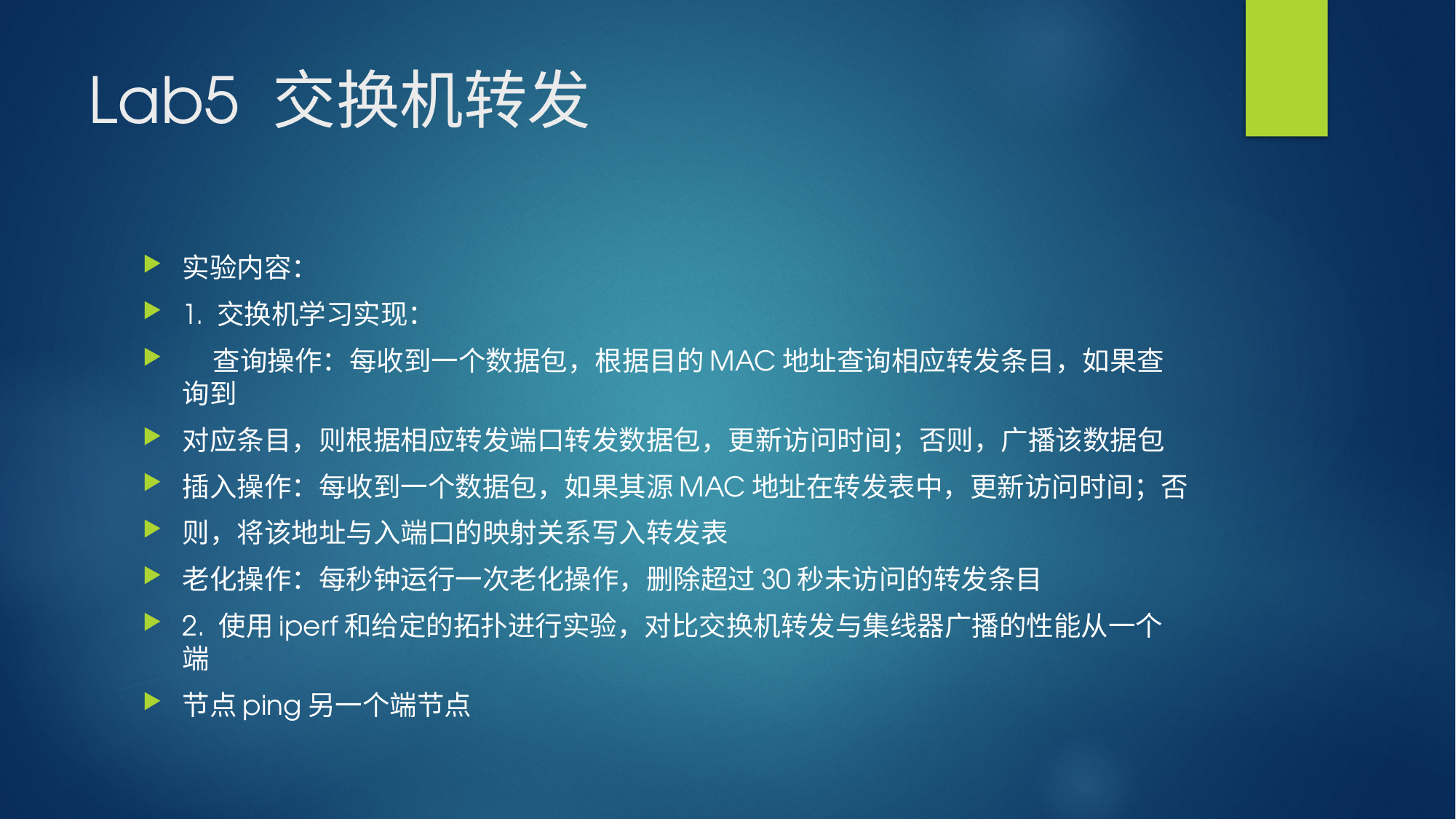

# Lab5 交换机转发
实验内容：
1. 交换机学习实现：
    查询操作：每收到一个数据包，根据目的MAC地址查询相应转发条目，如果查询到
对应条目，则根据相应转发端口转发数据包，更新访问时间；否则，广播该数据包
插入操作：每收到一个数据包，如果其源MAC地址在转发表中，更新访问时间；否
则，将该地址与入端口的映射关系写入转发表
老化操作：每秒钟运行一次老化操作，删除超过30秒未访问的转发条目
2. 使用iperf和给定的拓扑进行实验，对比交换机转发与集线器广播的性能从一个端
节点ping另一个端节点